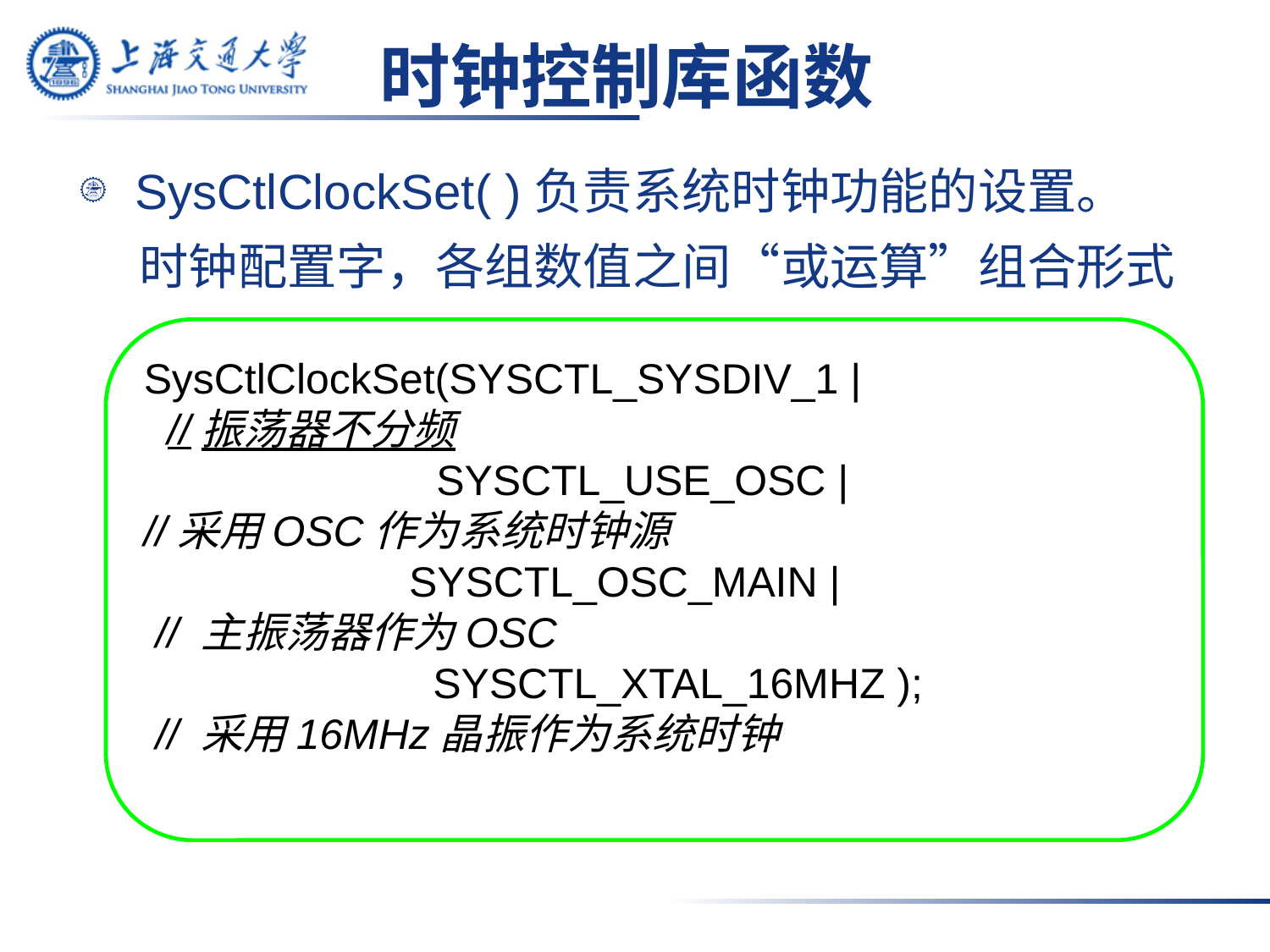

# 时钟控制库函数
SysCtlClockSet( )负责系统时钟功能的设置。
     时钟配置字，各组数值之间“或运算”组合形式

SysCtlClockSet(SYSCTL_SYSDIV_1 |
  //振荡器不分频
SYSCTL_USE_OSC |
//采用OSC作为系统时钟源
SYSCTL_OSC_MAIN |
 // 主振荡器作为OSC
       SYSCTL_XTAL_16MHZ );
 // 采用16MHz晶振作为系统时钟